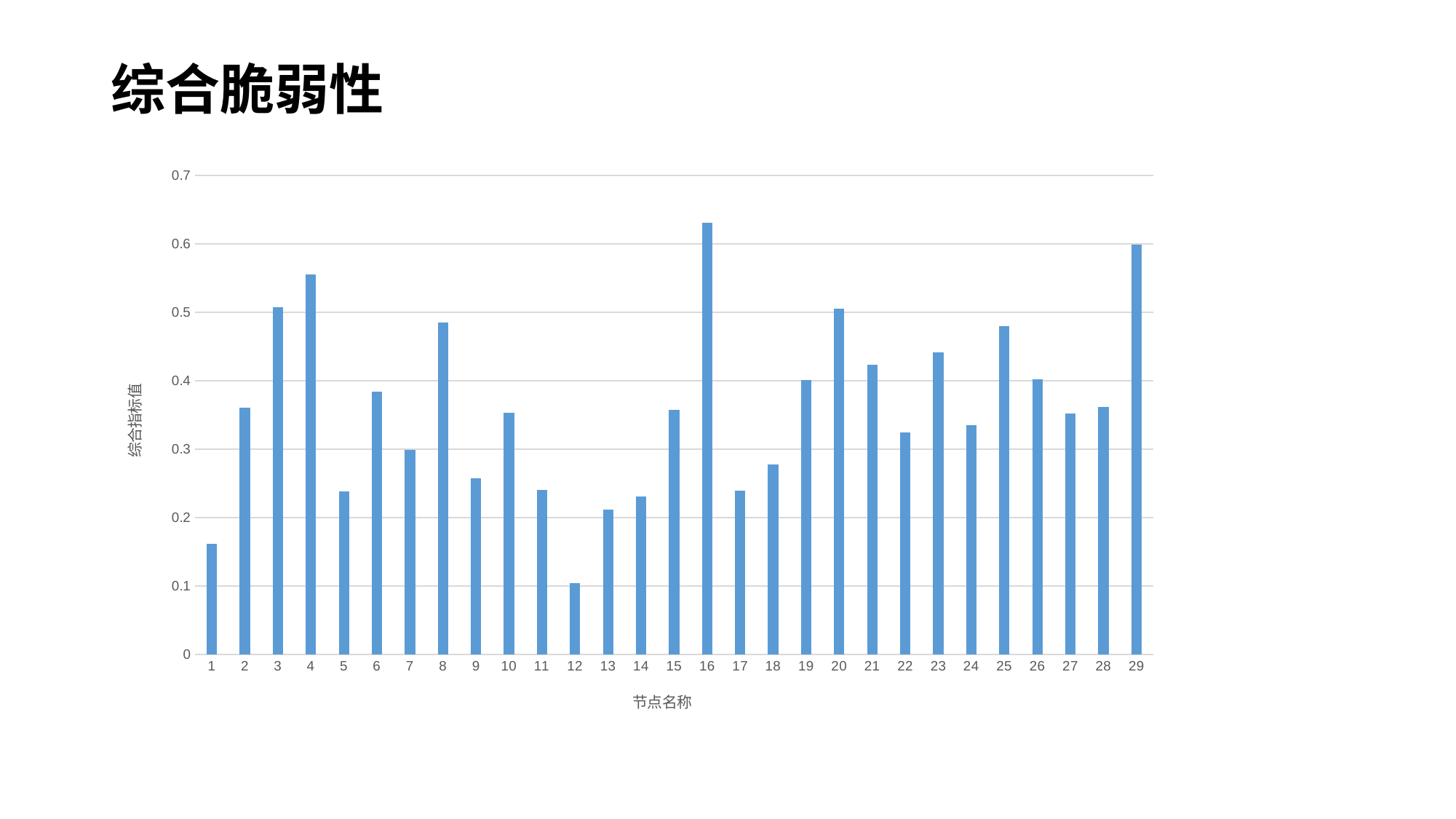

# 综合脆弱性

### Chart

| Category |  |
|---|---|